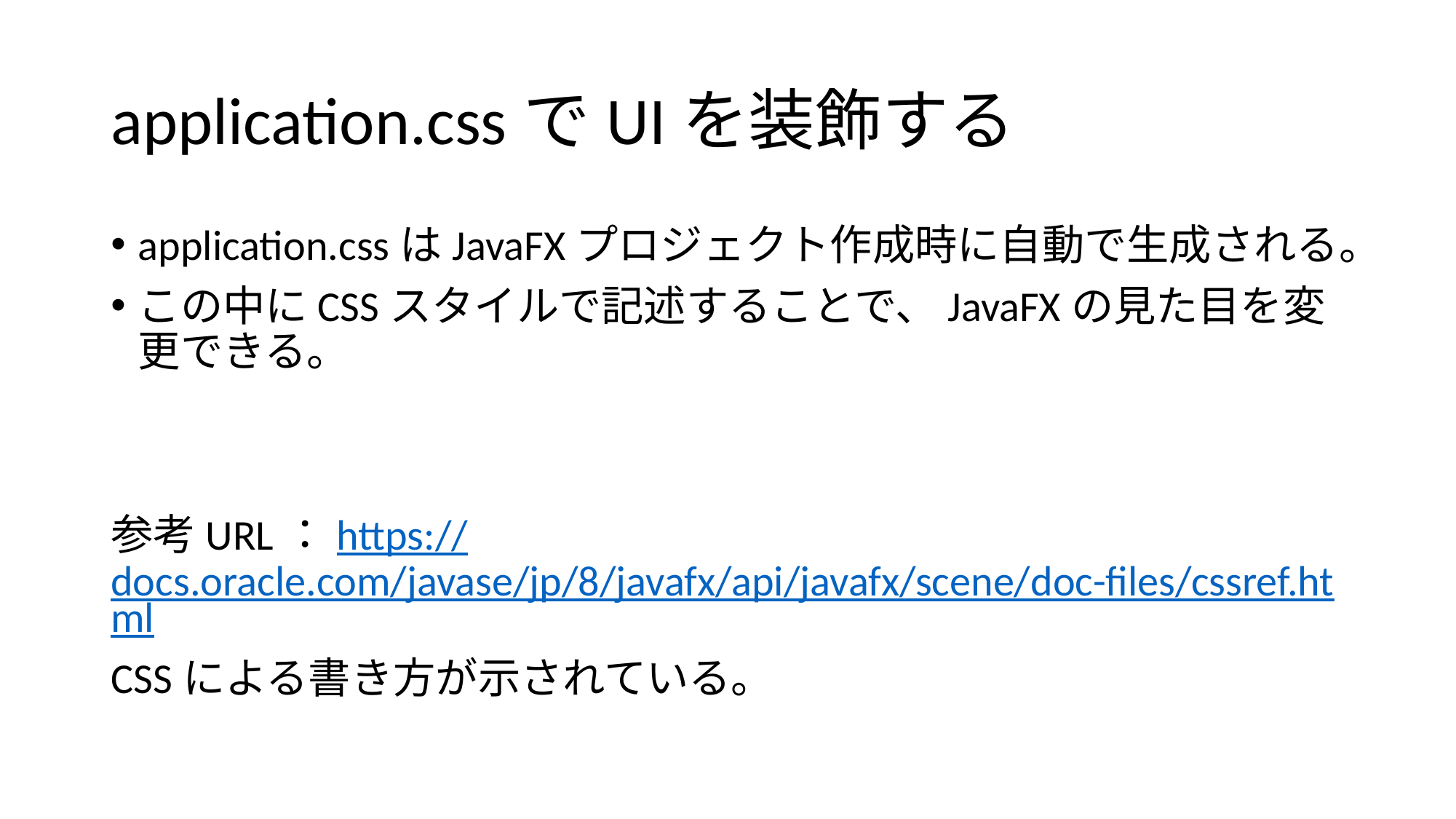

# application.cssでUIを装飾する
application.cssはJavaFXプロジェクト作成時に自動で生成される。
この中にCSSスタイルで記述することで、JavaFXの見た目を変更できる。

参考URL：https://docs.oracle.com/javase/jp/8/javafx/api/javafx/scene/doc-files/cssref.html
CSSによる書き方が示されている。